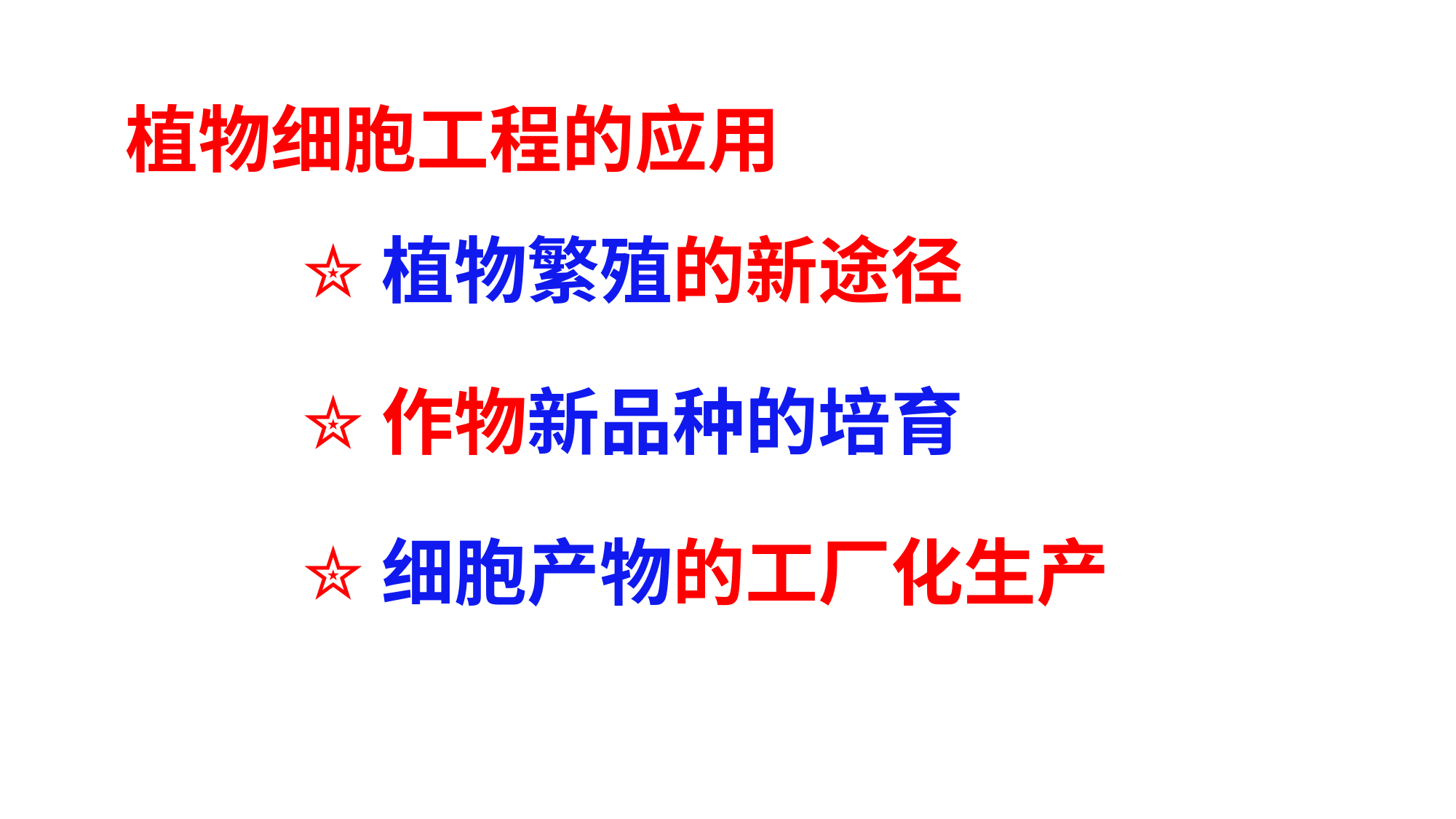

植物细胞工程的应用
✮植物繁殖的新途径
✮作物新品种的培育
✮细胞产物的工厂化生产